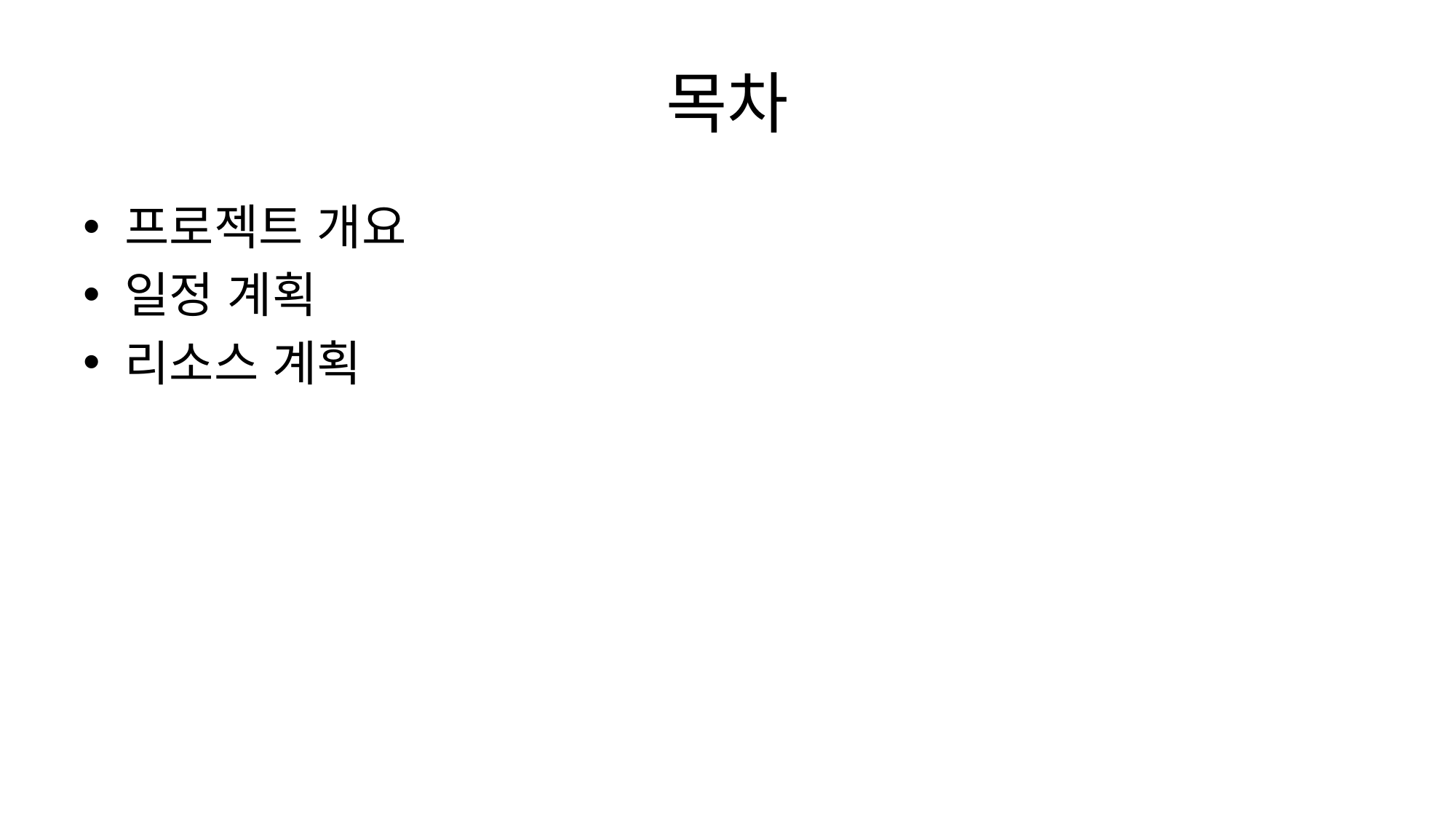

# 목차
프로젝트 개요
일정 계획
리소스 계획